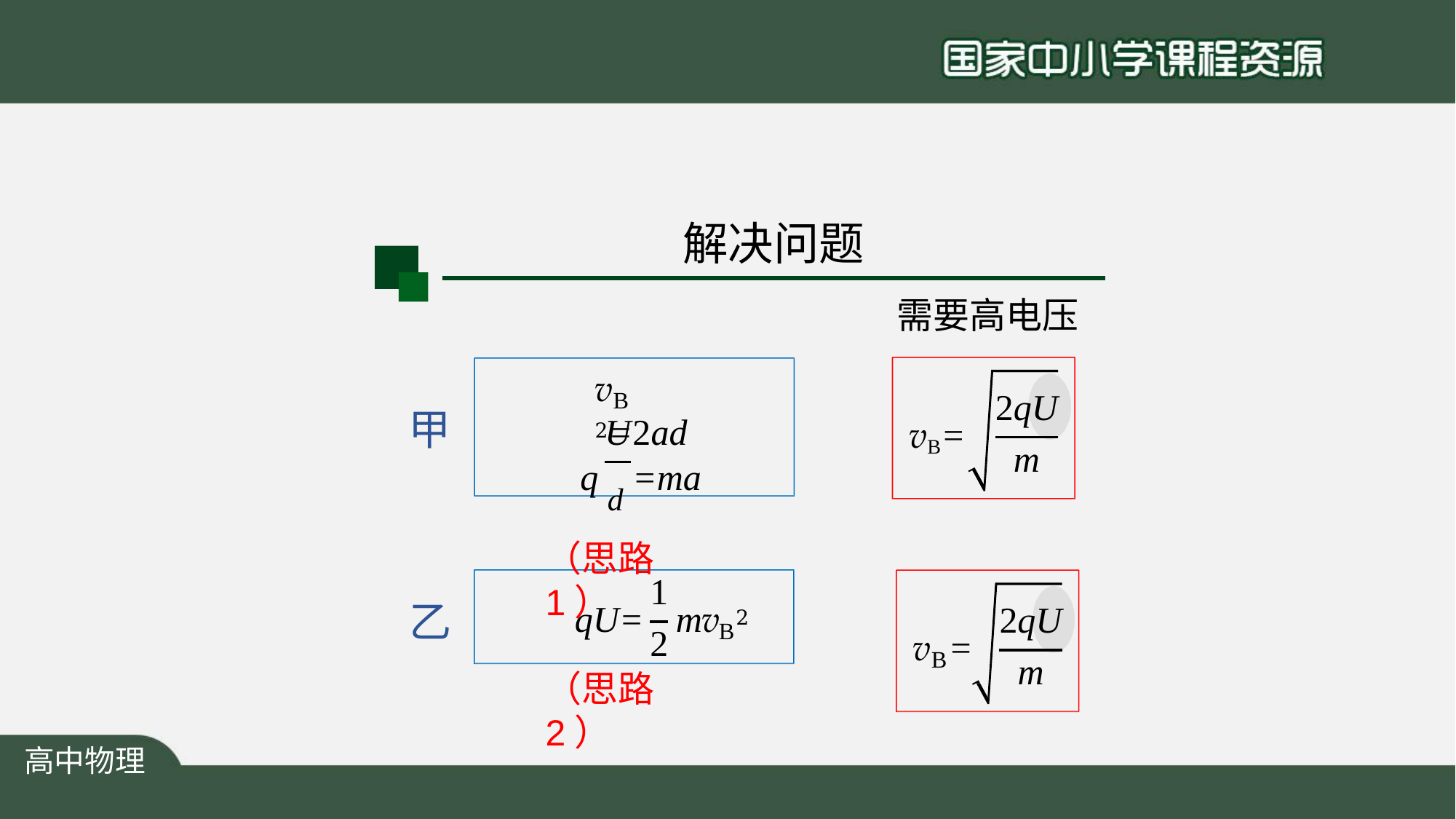

# 解决问题

需要高电压

v	2=2ad

2qU
B
甲
U
vB=
q d =ma
（思路1）
m

1

乙
qU=	mv	2
2qU
B
2
（思路2）

v	=
B
m

高中物理